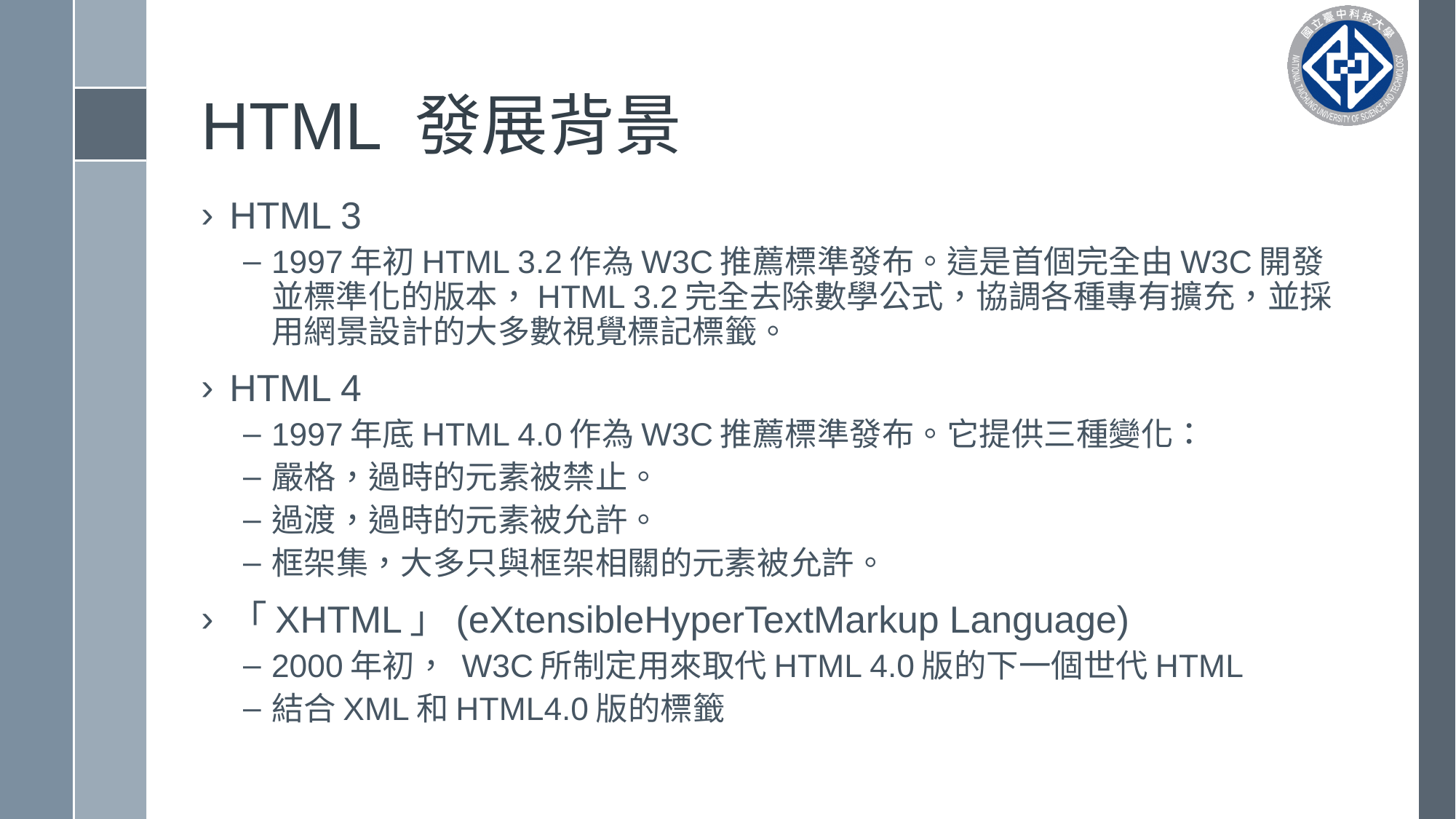

# HTML 發展背景
HTML 3
1997年初HTML 3.2作為W3C推薦標準發布。這是首個完全由W3C開發並標準化的版本，HTML 3.2完全去除數學公式，協調各種專有擴充，並採用網景設計的大多數視覺標記標籤。
HTML 4
1997年底HTML 4.0作為W3C推薦標準發布。它提供三種變化：
嚴格，過時的元素被禁止。
過渡，過時的元素被允許。
框架集，大多只與框架相關的元素被允許。
「XHTML」(eXtensibleHyperTextMarkup Language)
2000年初， W3C所制定用來取代HTML 4.0版的下一個世代HTML
結合XML和HTML4.0版的標籤